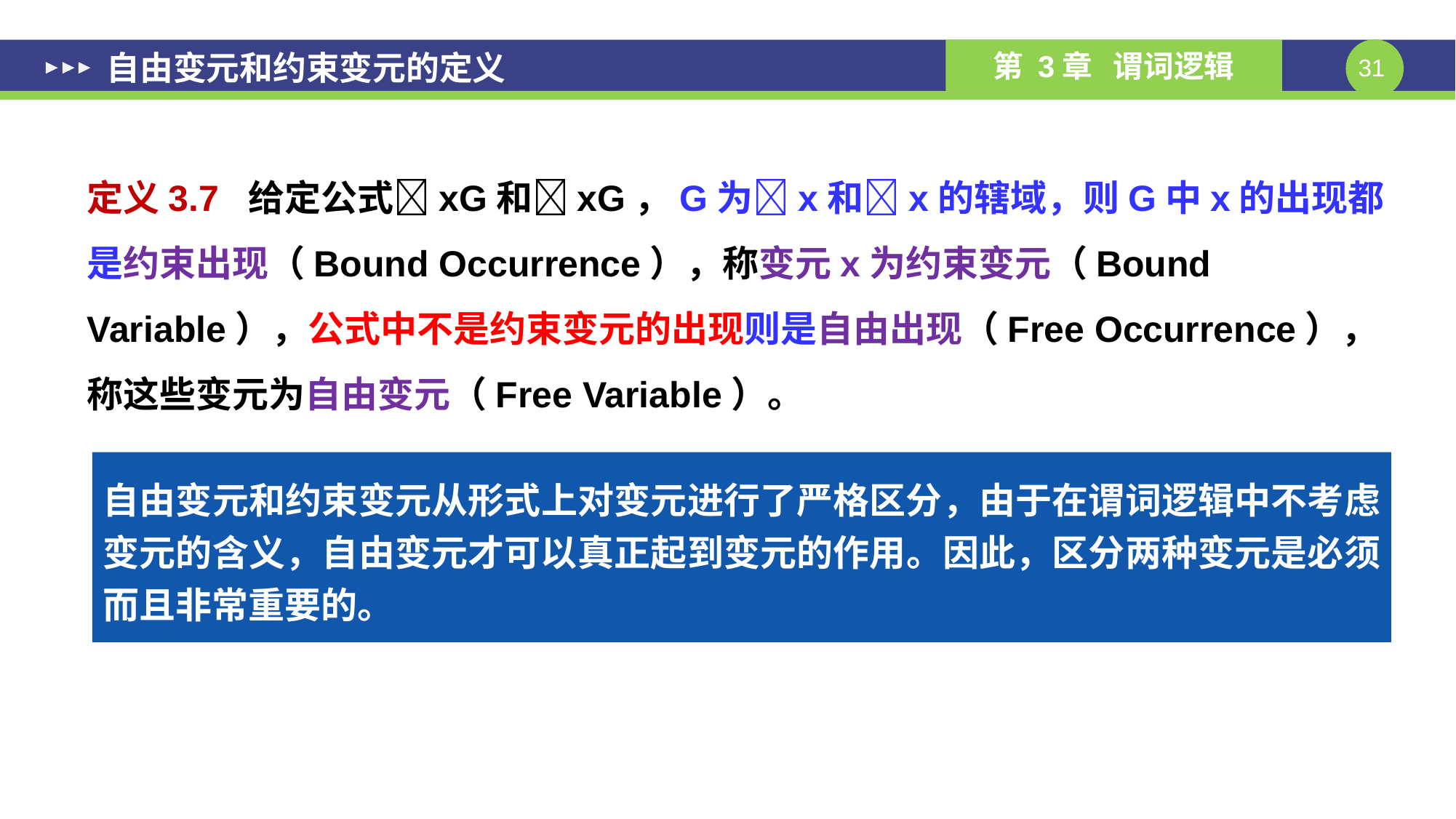

自由变元和约束变元的定义
定义3.7  给定公式∀xG和∃xG，G为∀x和∃x的辖域，则G中x的出现都是约束出现（Bound Occurrence），称变元x为约束变元（Bound Variable），公式中不是约束变元的出现则是自由出现（Free Occurrence），称这些变元为自由变元（Free Variable）。
自由变元和约束变元从形式上对变元进行了严格区分，由于在谓词逻辑中不考虑变元的含义，自由变元才可以真正起到变元的作用。因此，区分两种变元是必须而且非常重要的。